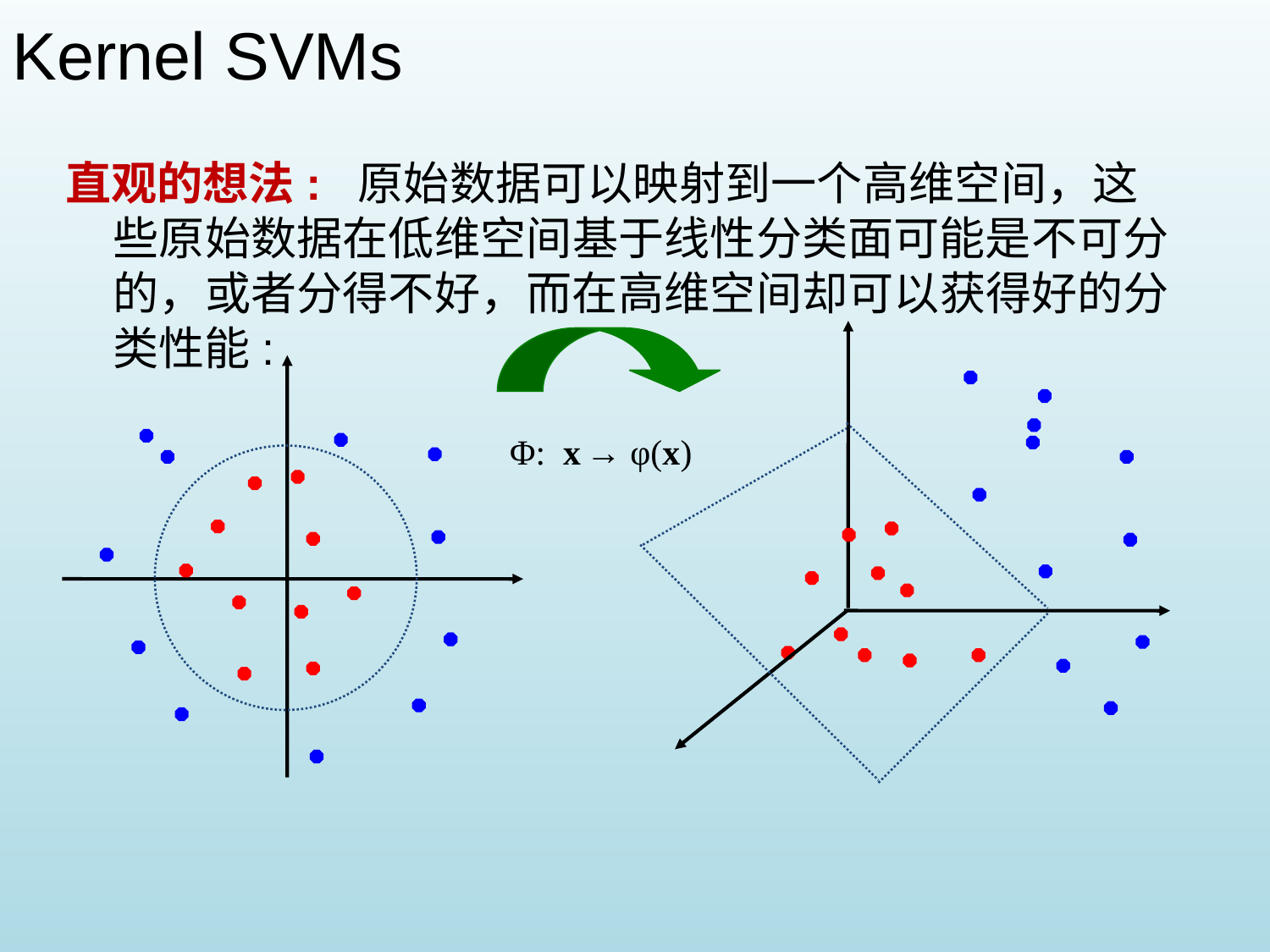

Kernel SVMs
直观的想法:  原始数据可以映射到一个高维空间，这些原始数据在低维空间基于线性分类面可能是不可分的，或者分得不好，而在高维空间却可以获得好的分类性能:

Φ:  x → φ(x)